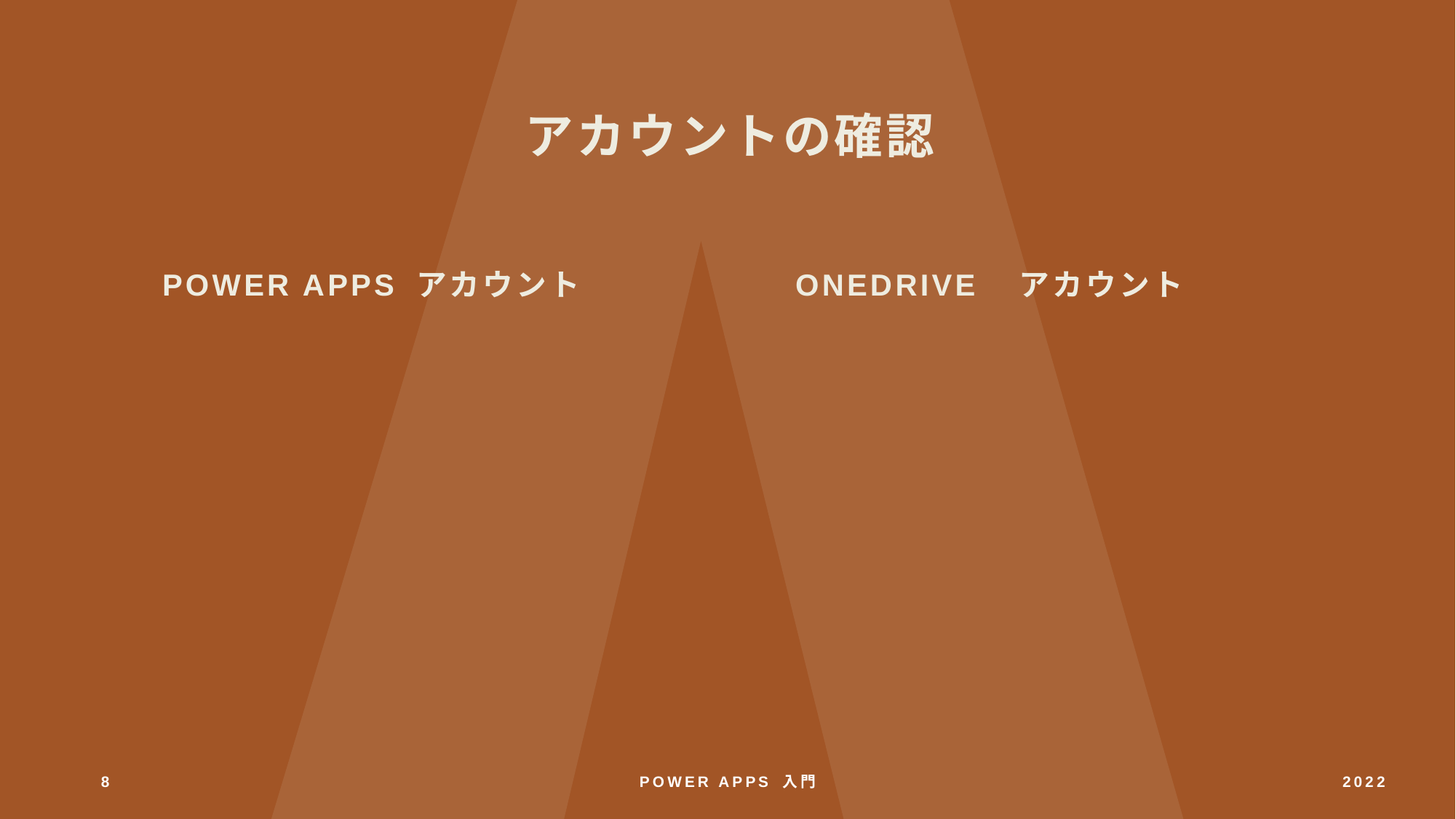

# アカウントの確認
OneDrive　アカウント
Power Apps アカウント

8
Power Apps 入門
2022